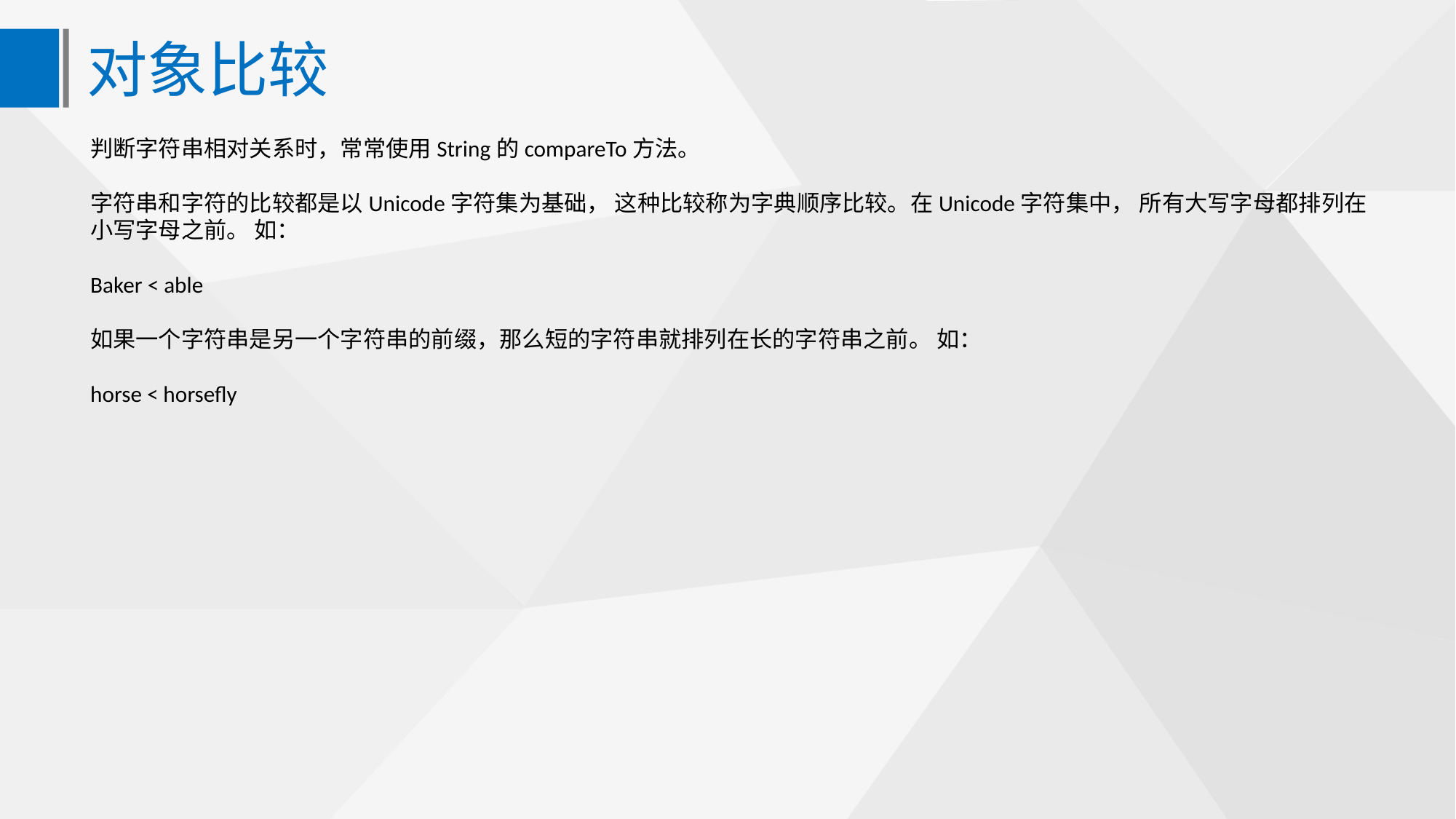

对象比较

判断字符串相对关系时，常常使用String的compareTo方法。

字符串和字符的比较都是以Unicode字符集为基础， 这种比较称为字典顺序比较。在Unicode字符集中， 所有大写字母都排列在 小写字母之前。 如：

Baker < able

如果一个字符串是另一个字符串的前缀，那么短的字符串就排列在长的字符串之前。 如：

horse < horsefly